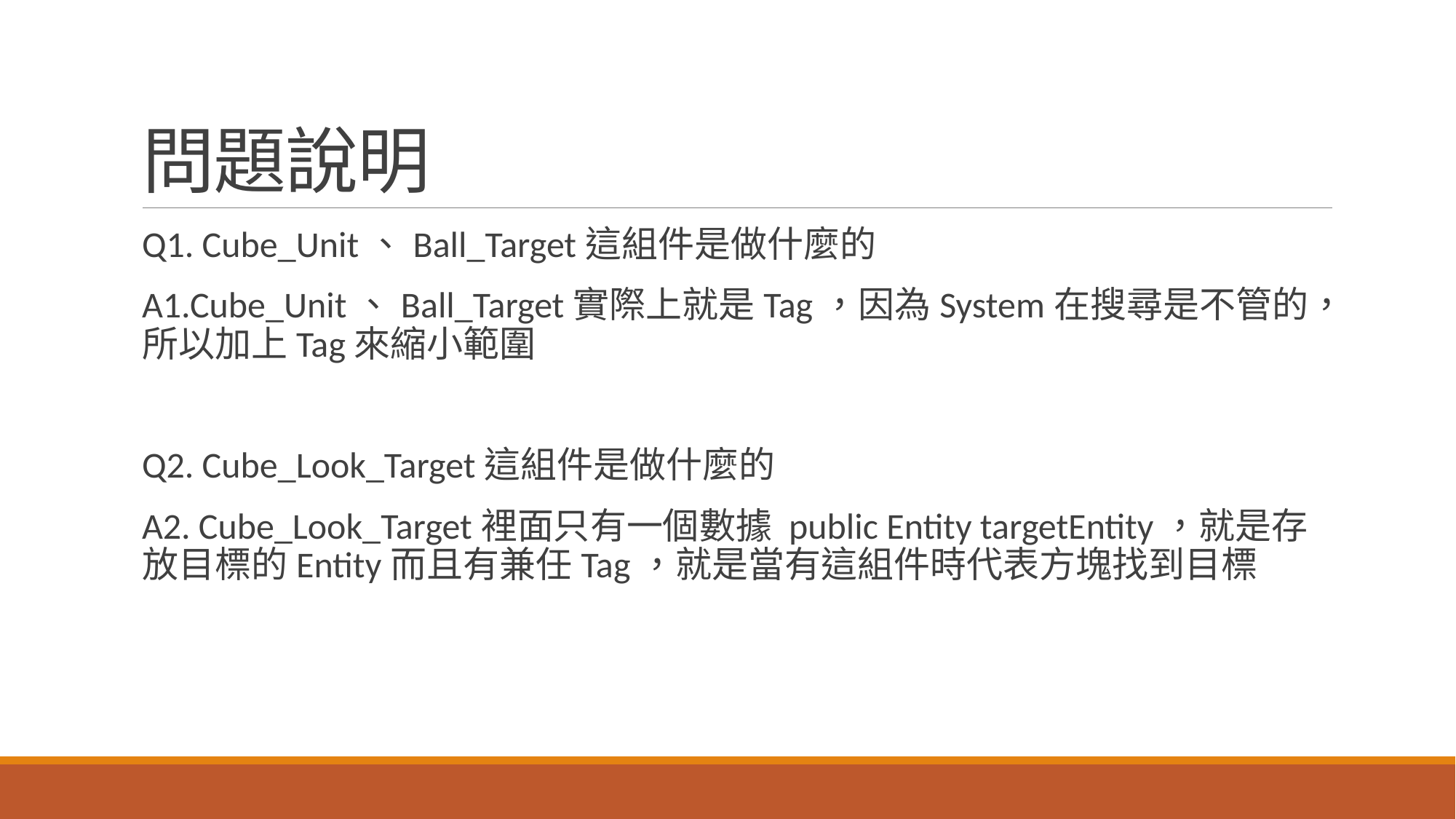

# 問題說明
Q1. Cube_Unit、Ball_Target這組件是做什麼的
A1.Cube_Unit、Ball_Target實際上就是Tag，因為System在搜尋是不管的，所以加上Tag來縮小範圍

Q2. Cube_Look_Target這組件是做什麼的
A2. Cube_Look_Target裡面只有一個數據 public Entity targetEntity，就是存放目標的Entity而且有兼任Tag，就是當有這組件時代表方塊找到目標